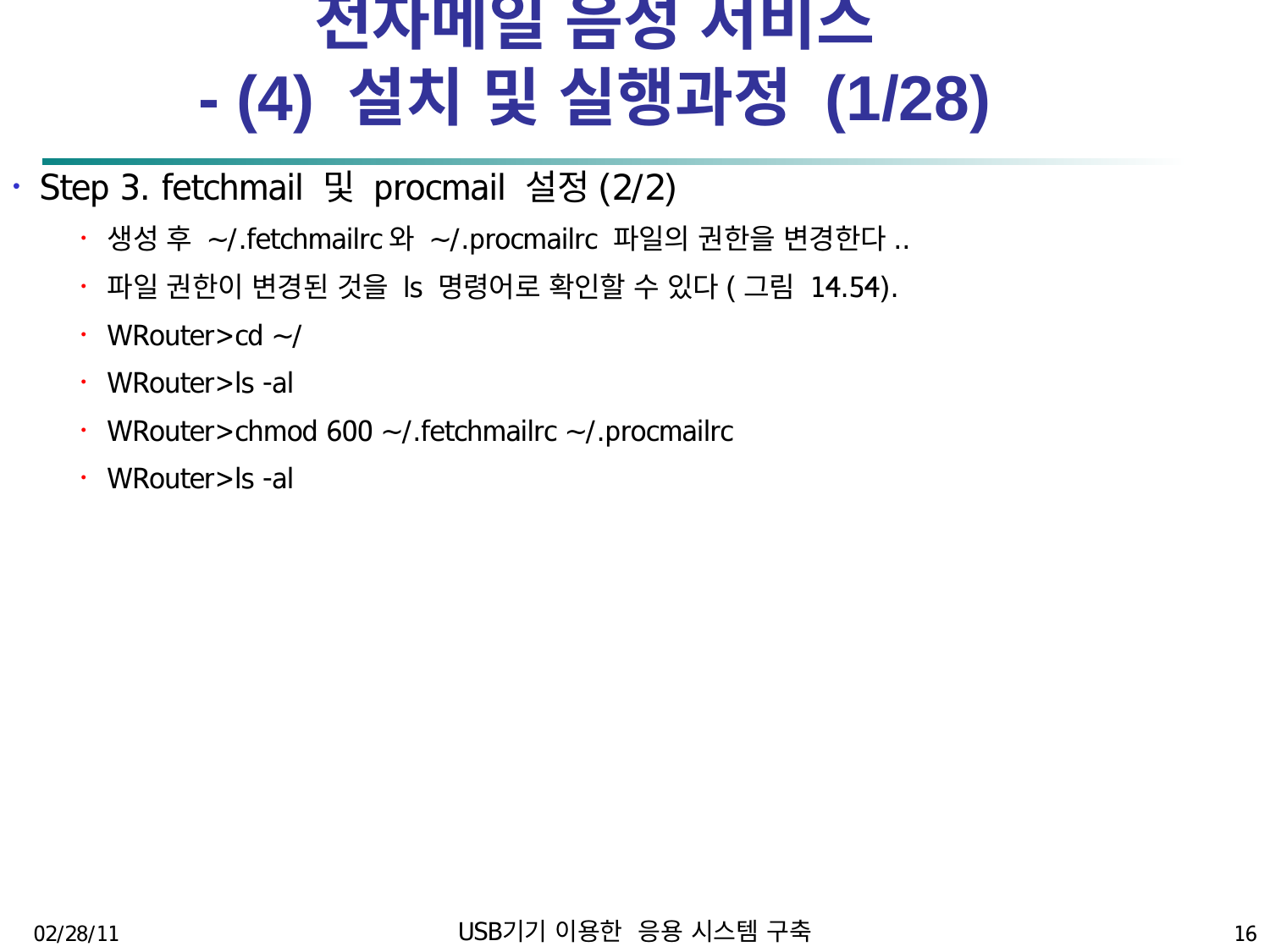

# 14.1 유무선공유기를 이용한 전자메일 음성 서비스 - (4) 설치 및 실행과정 (1/28)
Step 3. fetchmail 및 procmail 설정(2/2)
생성 후 ~/.fetchmailrc와 ~/.procmailrc 파일의 권한을 변경한다..
파일 권한이 변경된 것을 ls 명령어로 확인할 수 있다(그림 14.54).
WRouter>cd ~/
WRouter>ls -al
WRouter>chmod 600 ~/.fetchmailrc ~/.procmailrc
WRouter>ls -al

02/28/11
16
USB기기 이용한  응용 시스템 구축